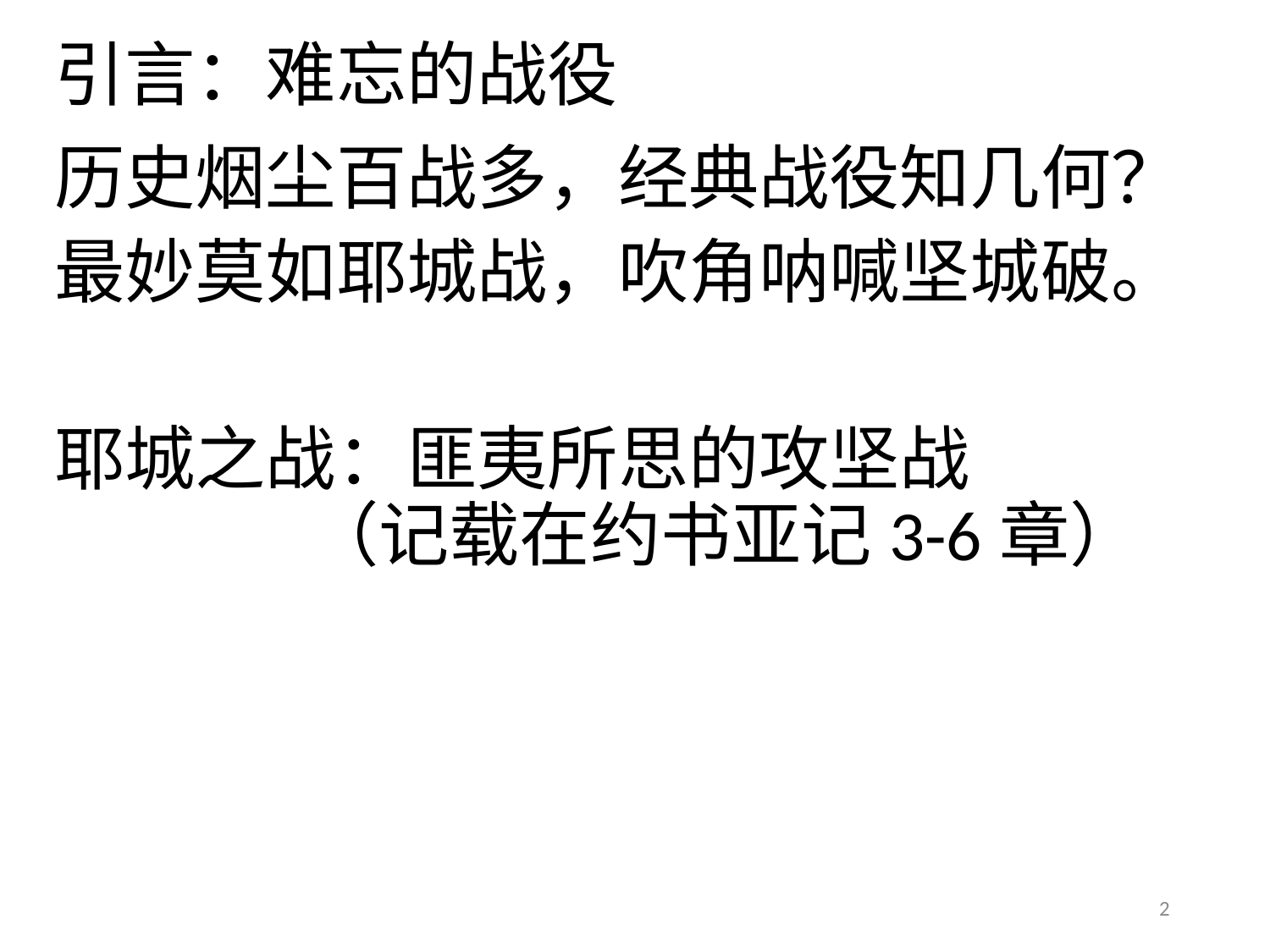

# 引言：难忘的战役
历史烟尘百战多，经典战役知几何？
最妙莫如耶城战，吹角呐喊坚城破。

耶城之战：匪夷所思的攻坚战
		（记载在约书亚记3-6章）
2